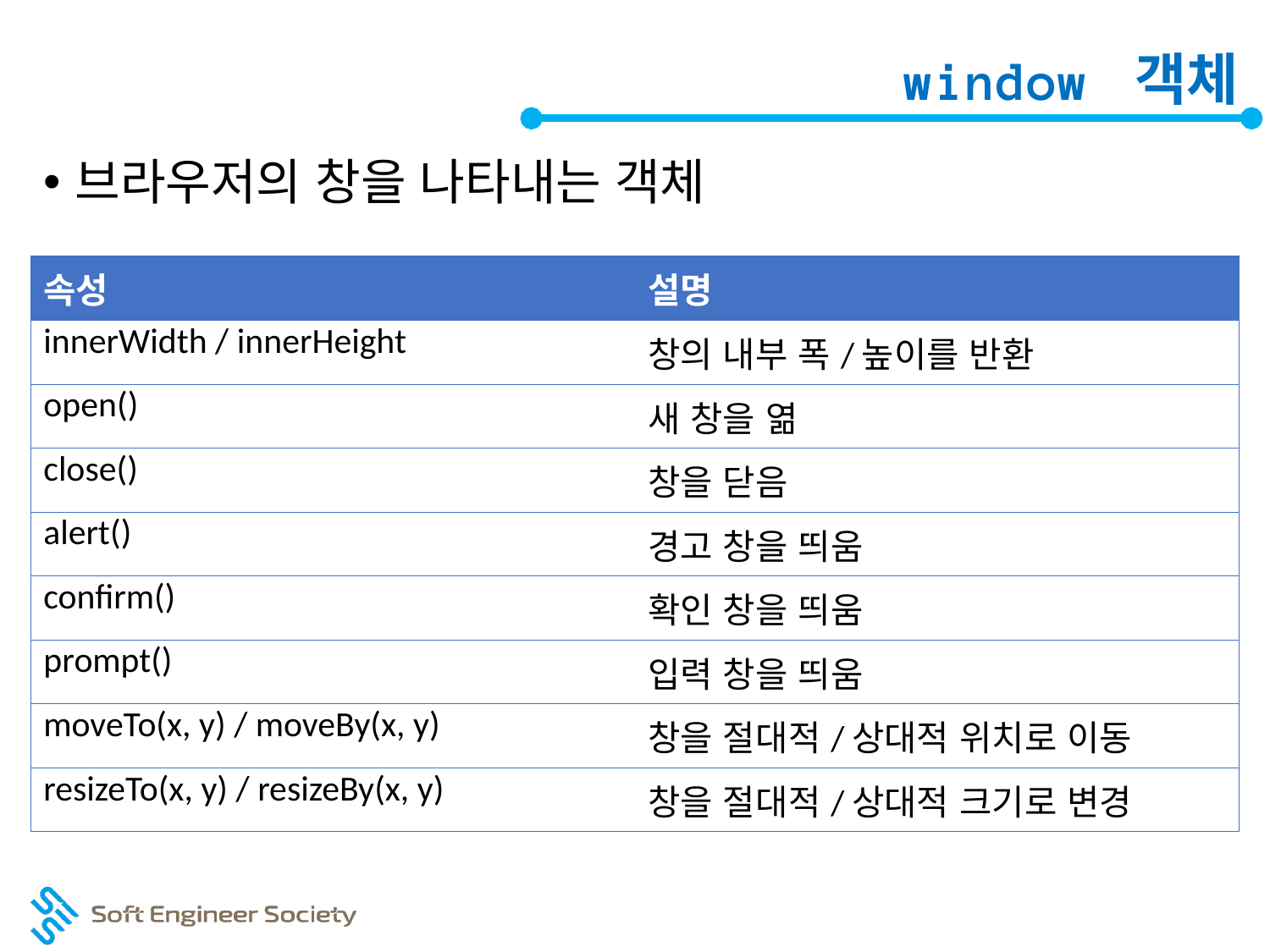

# window 객체
브라우저의 창을 나타내는 객체
| 속성 | 설명 |
| --- | --- |
| innerWidth / innerHeight | 창의 내부 폭/높이를 반환 |
| open() | 새 창을 엶 |
| close() | 창을 닫음 |
| alert() | 경고 창을 띄움 |
| confirm() | 확인 창을 띄움 |
| prompt() | 입력 창을 띄움 |
| moveTo(x, y) / moveBy(x, y) | 창을 절대적/상대적 위치로 이동 |
| resizeTo(x, y) / resizeBy(x, y) | 창을 절대적/상대적 크기로 변경 |